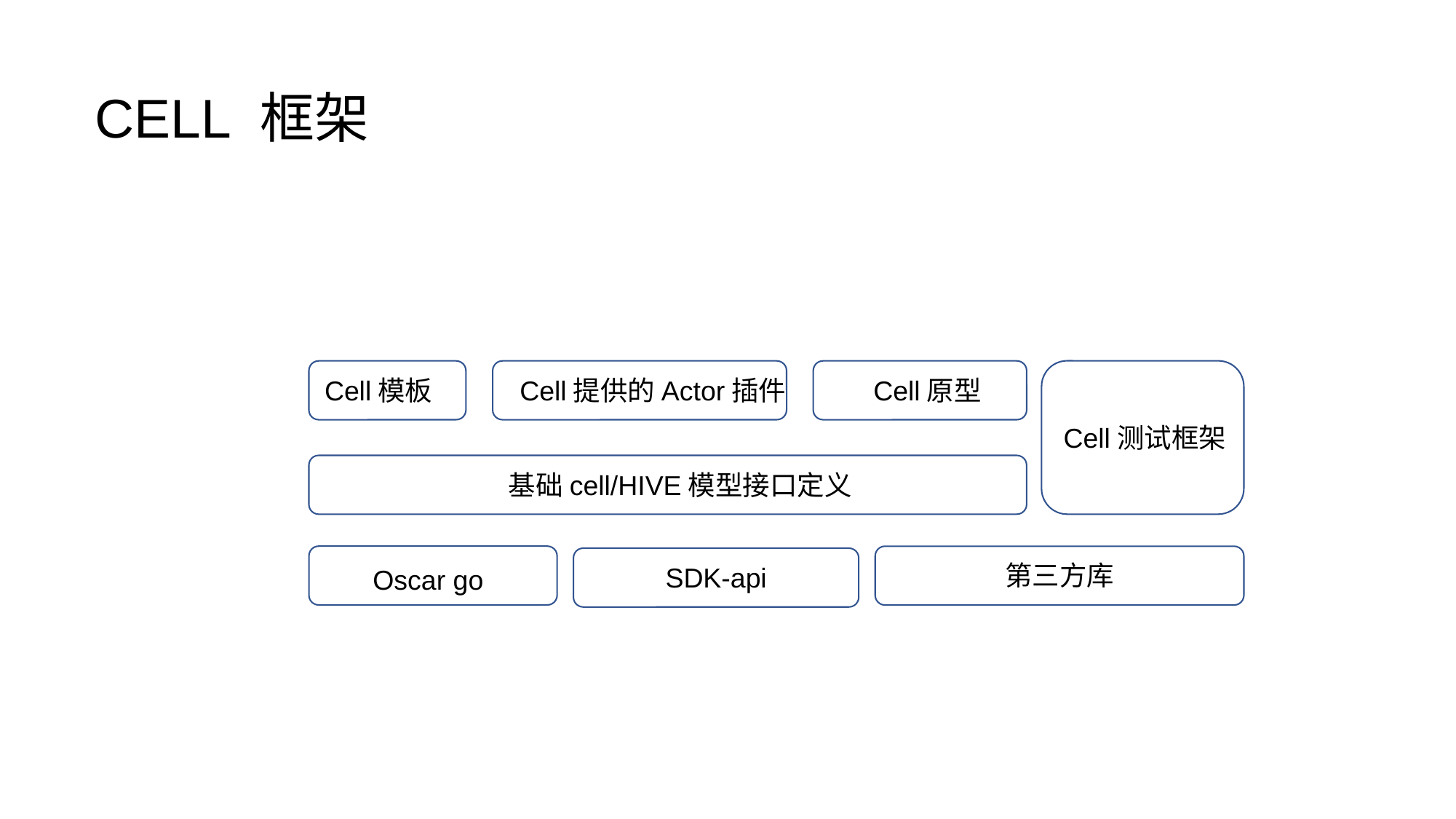

CELL 框架

Cell模板
Cell提供的Actor插件
Cell原型
Cell测试框架

基础cell/HIVE模型接口定义

第三方库
SDK-api
Oscar go